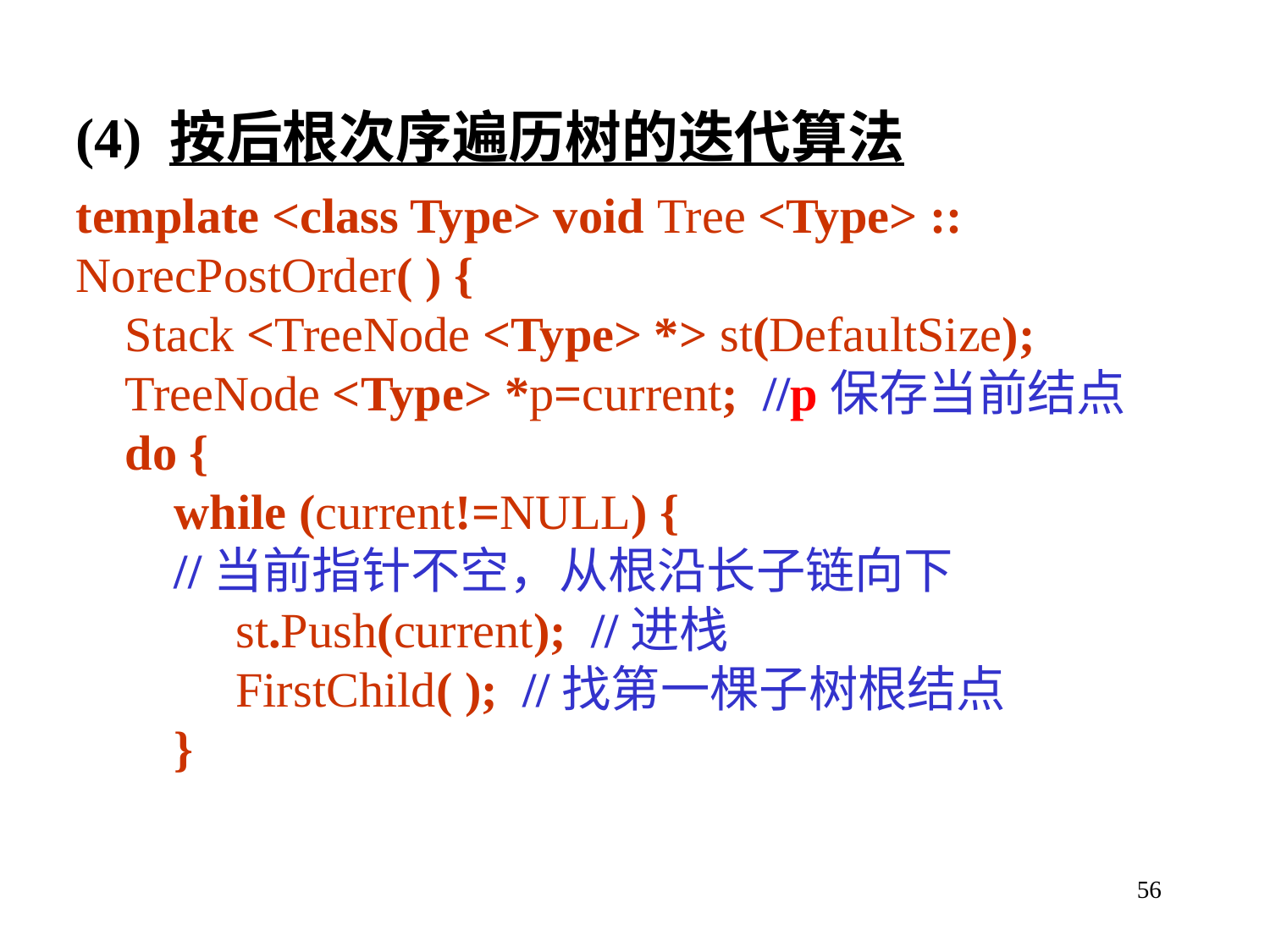

(4) 按后根次序遍历树的迭代算法
template <class Type> void Tree <Type> ::
NorecPostOrder( ) {
    Stack <TreeNode <Type> *> st(DefaultSize);
    TreeNode <Type> *p=current;  //p保存当前结点
    do {
        while (current!=NULL) {
        //当前指针不空，从根沿长子链向下
             st.Push(current);  //进栈
             FirstChild( );  //找第一棵子树根结点
        }
56